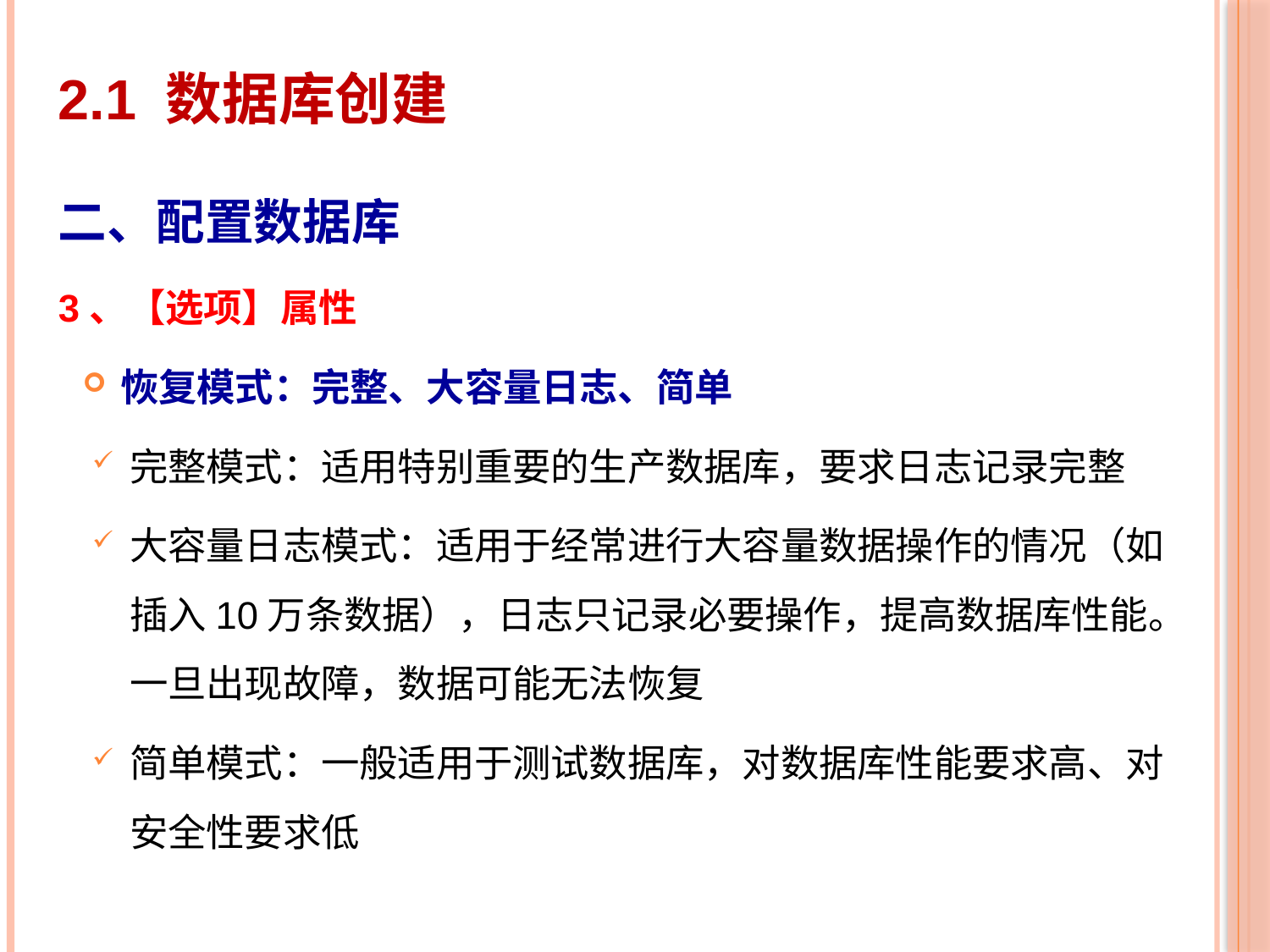

# 2.1 数据库创建
二、配置数据库
3、【选项】属性
恢复模式：完整、大容量日志、简单
完整模式：适用特别重要的生产数据库，要求日志记录完整
大容量日志模式：适用于经常进行大容量数据操作的情况（如插入10万条数据），日志只记录必要操作，提高数据库性能。一旦出现故障，数据可能无法恢复
简单模式：一般适用于测试数据库，对数据库性能要求高、对安全性要求低